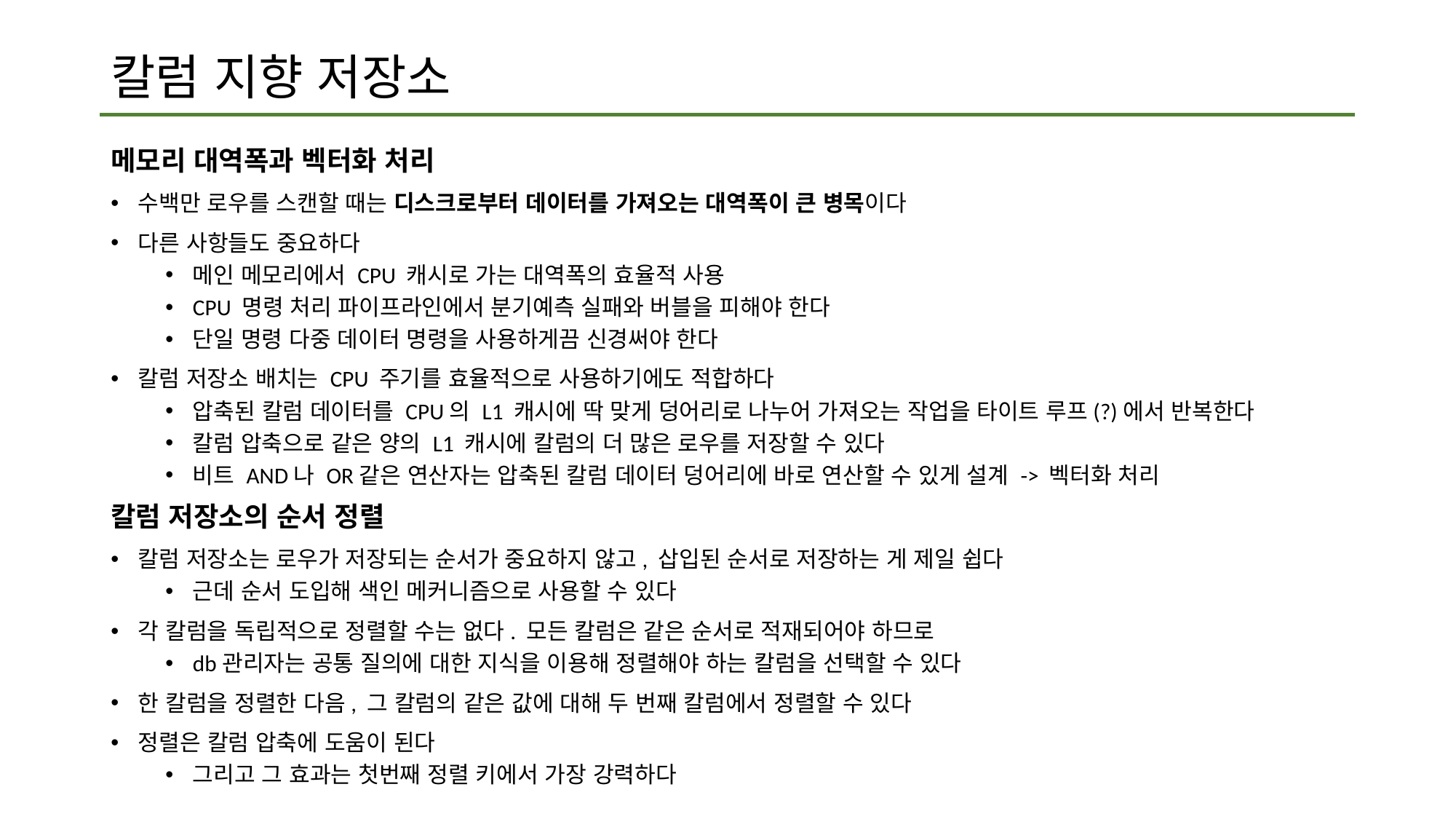

# 칼럼 지향 저장소
메모리 대역폭과 벡터화 처리
수백만 로우를 스캔할 때는 디스크로부터 데이터를 가져오는 대역폭이 큰 병목이다
다른 사항들도 중요하다
메인 메모리에서 CPU 캐시로 가는 대역폭의 효율적 사용
CPU 명령 처리 파이프라인에서 분기예측 실패와 버블을 피해야 한다
단일 명령 다중 데이터 명령을 사용하게끔 신경써야 한다
칼럼 저장소 배치는 CPU 주기를 효율적으로 사용하기에도 적합하다
압축된 칼럼 데이터를 CPU의 L1 캐시에 딱 맞게 덩어리로 나누어 가져오는 작업을 타이트 루프(?)에서 반복한다
칼럼 압축으로 같은 양의 L1 캐시에 칼럼의 더 많은 로우를 저장할 수 있다
비트 AND나 OR같은 연산자는 압축된 칼럼 데이터 덩어리에 바로 연산할 수 있게 설계 -> 벡터화 처리
칼럼 저장소의 순서 정렬
칼럼 저장소는 로우가 저장되는 순서가 중요하지 않고, 삽입된 순서로 저장하는 게 제일 쉽다
근데 순서 도입해 색인 메커니즘으로 사용할 수 있다
각 칼럼을 독립적으로 정렬할 수는 없다. 모든 칼럼은 같은 순서로 적재되어야 하므로
db관리자는 공통 질의에 대한 지식을 이용해 정렬해야 하는 칼럼을 선택할 수 있다
한 칼럼을 정렬한 다음, 그 칼럼의 같은 값에 대해 두 번째 칼럼에서 정렬할 수 있다
정렬은 칼럼 압축에 도움이 된다
그리고 그 효과는 첫번째 정렬 키에서 가장 강력하다